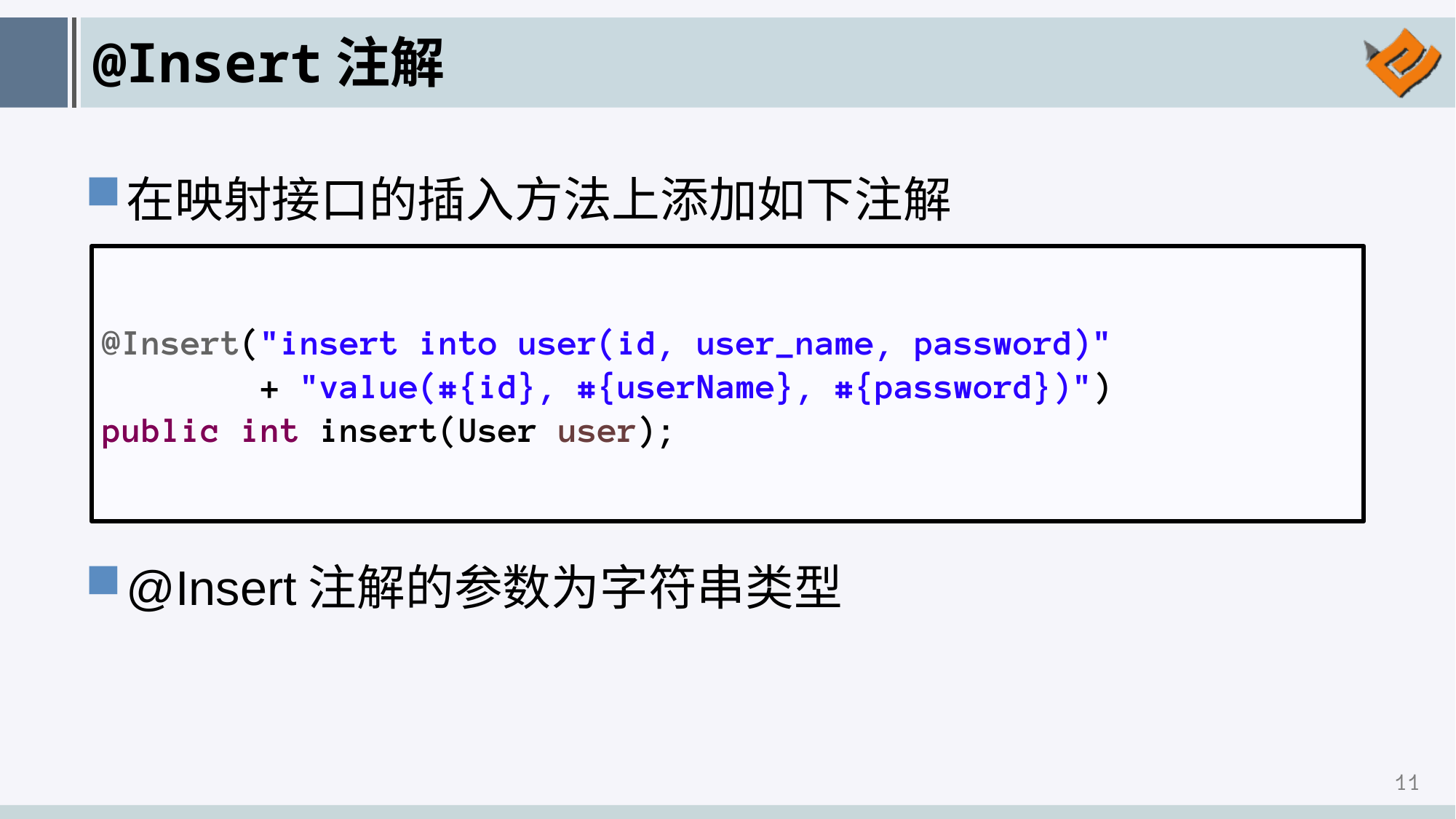

# @Insert注解
在映射接口的插入方法上添加如下注解

@Insert注解的参数为字符串类型
@Insert("insert into user(id, user_name, password)"
        + "value(#{id}, #{userName}, #{password})")
public int insert(User user);